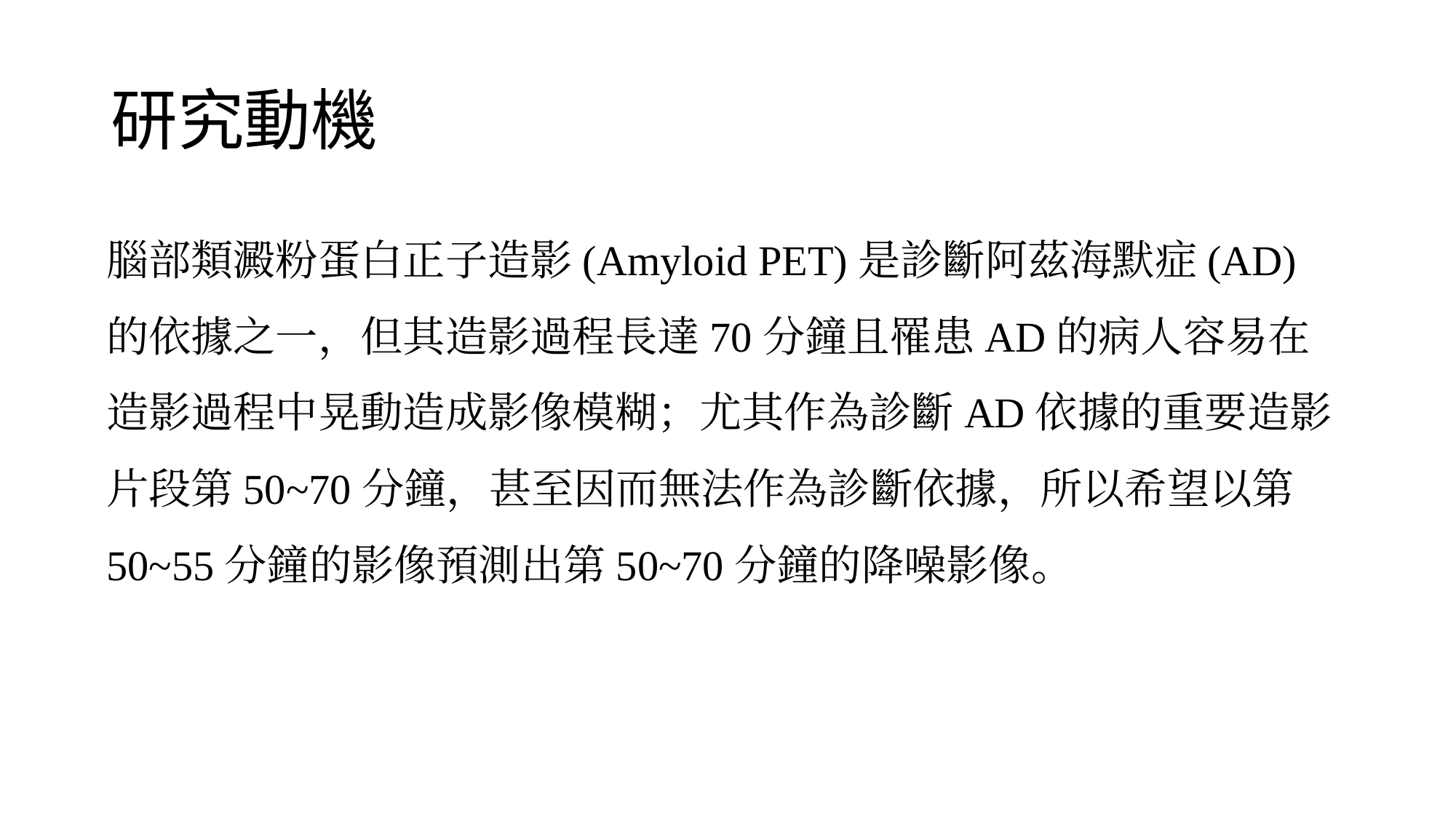

# 研究動機
腦部類澱粉蛋白正子造影(Amyloid PET)是診斷阿茲海默症(AD)的依據之一，但其造影過程長達70分鐘且罹患AD的病人容易在造影過程中晃動造成影像模糊；尤其作為診斷AD依據的重要造影片段第50~70分鐘，甚至因而無法作為診斷依據，所以希望以第50~55分鐘的影像預測出第50~70分鐘的降噪影像。